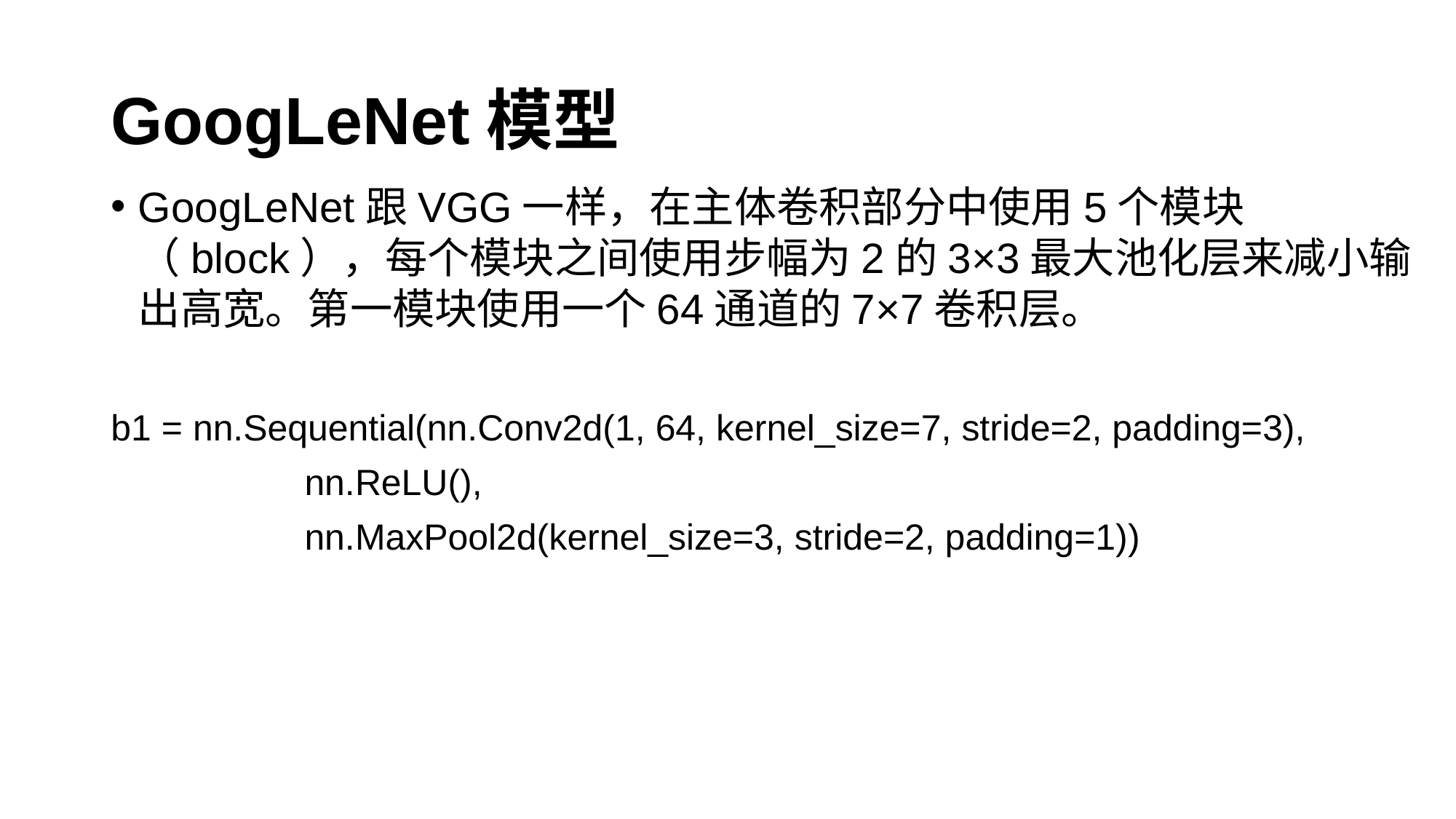

# GoogLeNet模型
GoogLeNet跟VGG一样，在主体卷积部分中使用5个模块（block），每个模块之间使用步幅为2的3×3最大池化层来减小输出高宽。第一模块使用一个64通道的7×7卷积层。

b1 = nn.Sequential(nn.Conv2d(1, 64, kernel_size=7, stride=2, padding=3),
                   nn.ReLU(),
                   nn.MaxPool2d(kernel_size=3, stride=2, padding=1))